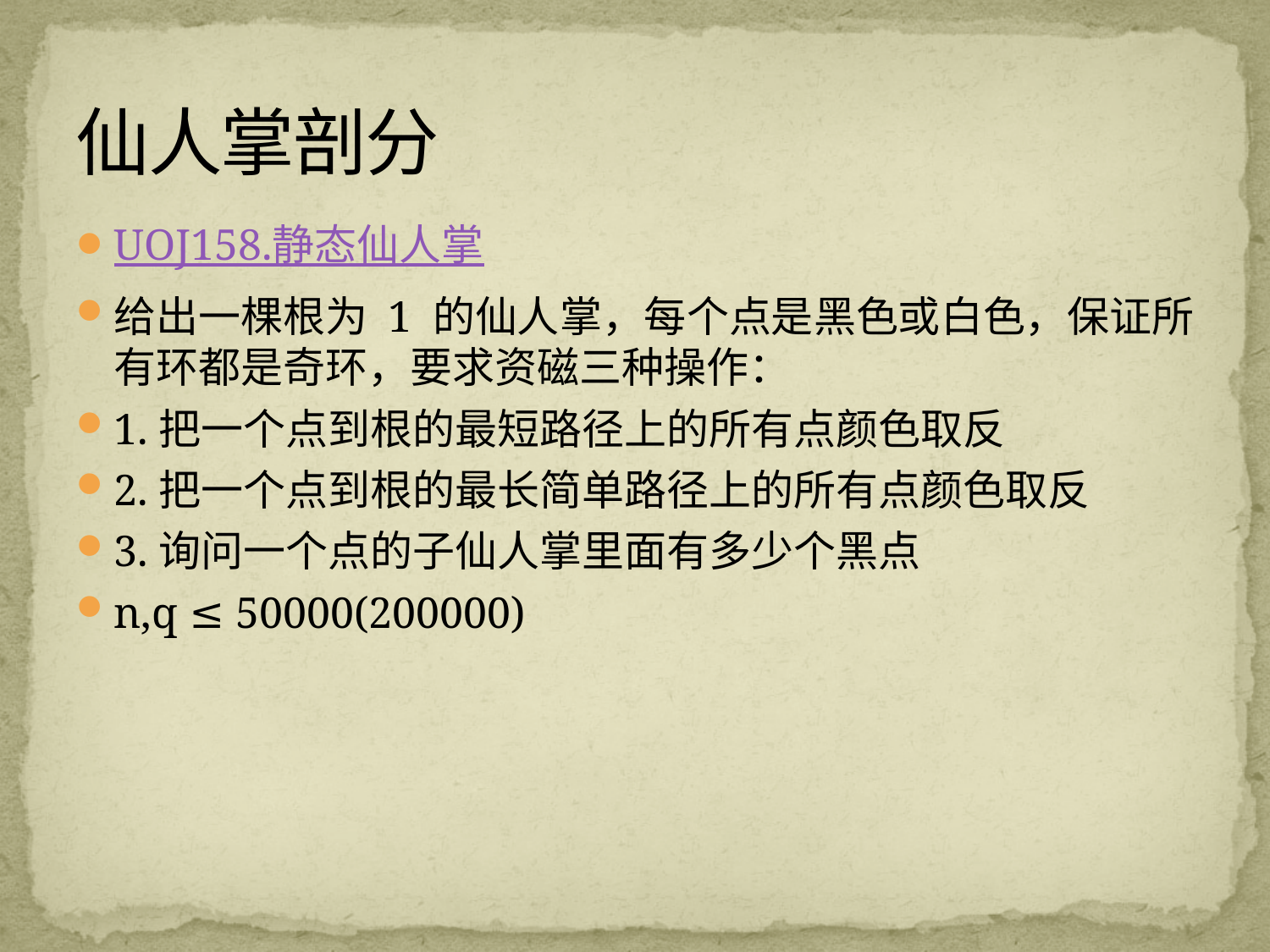

# 仙人掌剖分
UOJ158.静态仙人掌
给出一棵根为 1 的仙人掌，每个点是黑色或白色，保证所有环都是奇环，要求资磁三种操作：
1.把一个点到根的最短路径上的所有点颜色取反
2.把一个点到根的最长简单路径上的所有点颜色取反
3.询问一个点的子仙人掌里面有多少个黑点
n,q ≤ 50000(200000)